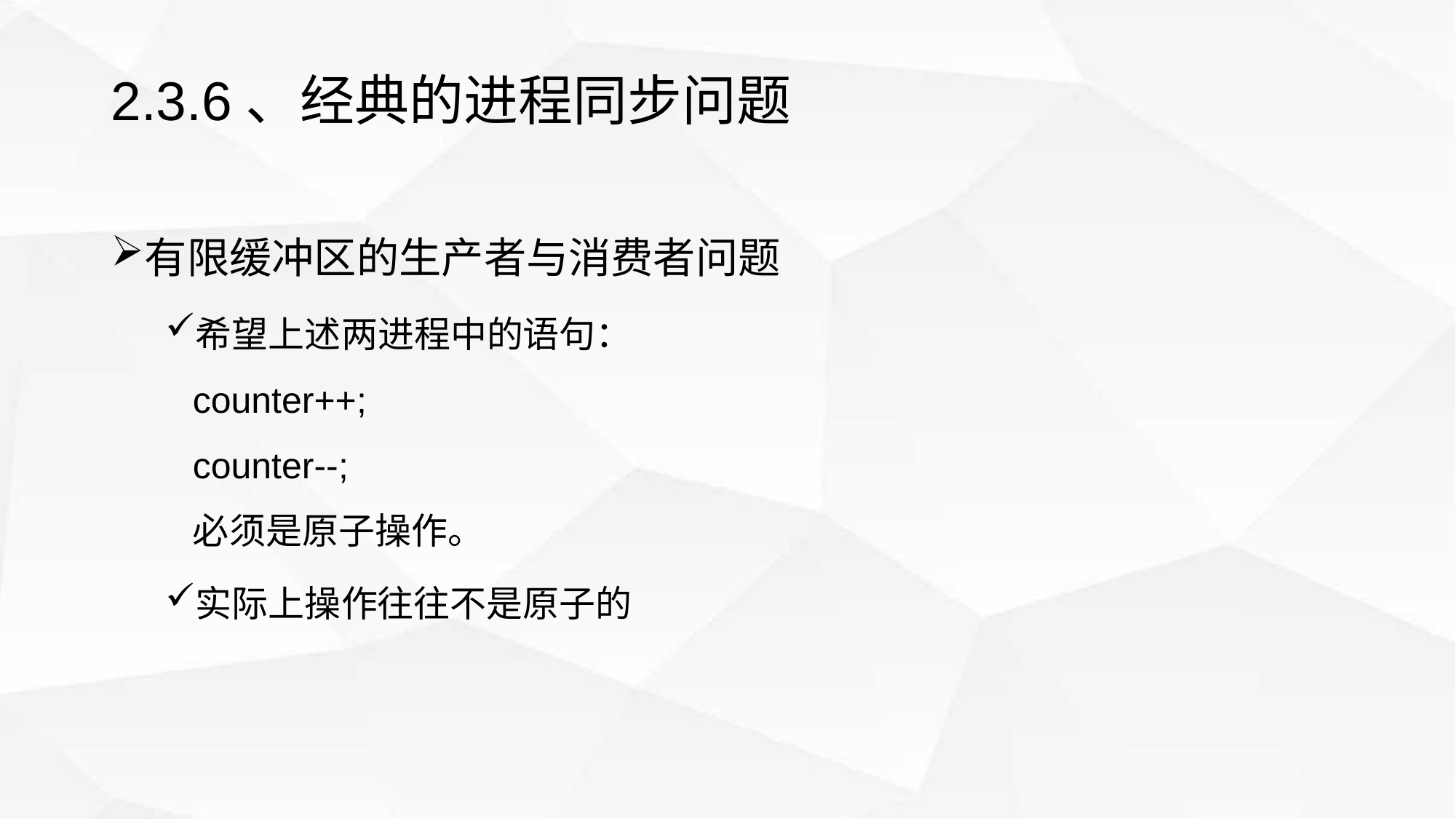

# 2.3.6、经典的进程同步问题
有限缓冲区的生产者与消费者问题
希望上述两进程中的语句：
counter++;
counter--;
必须是原子操作。
实际上操作往往不是原子的